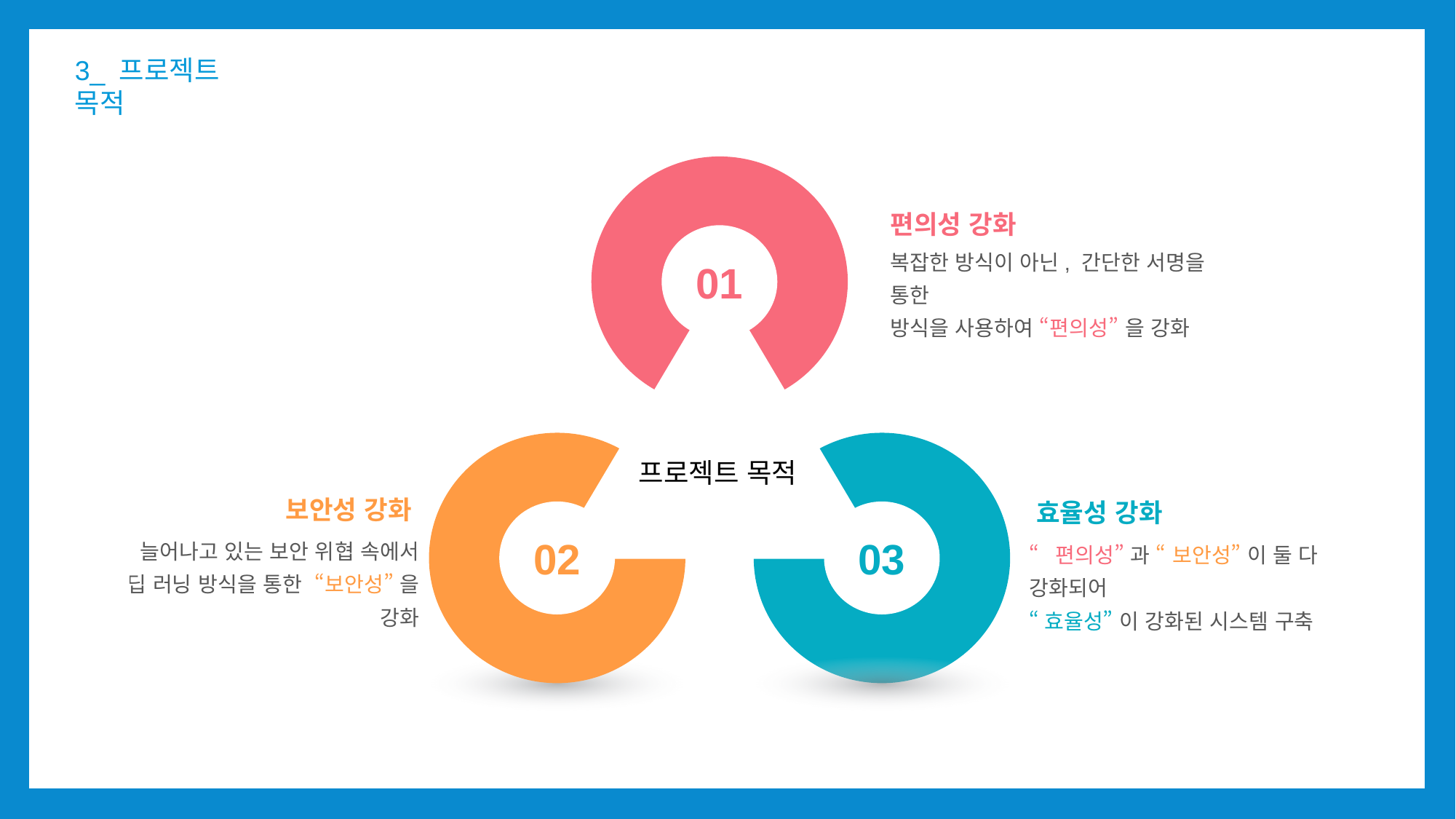

3_ 프로젝트 목적

편의성 강화
01
복잡한 방식이 아닌, 간단한 서명을 통한
방식을 사용하여 “편의성” 을 강화

프로젝트 목적
보안성 강화
효율성 강화
02
03
늘어나고 있는 보안 위협 속에서
딥 러닝 방식을 통한  “보안성” 을 강화
“편의성” 과 “ 보안성” 이 둘 다 강화되어
“효율성” 이 강화된 시스템 구축